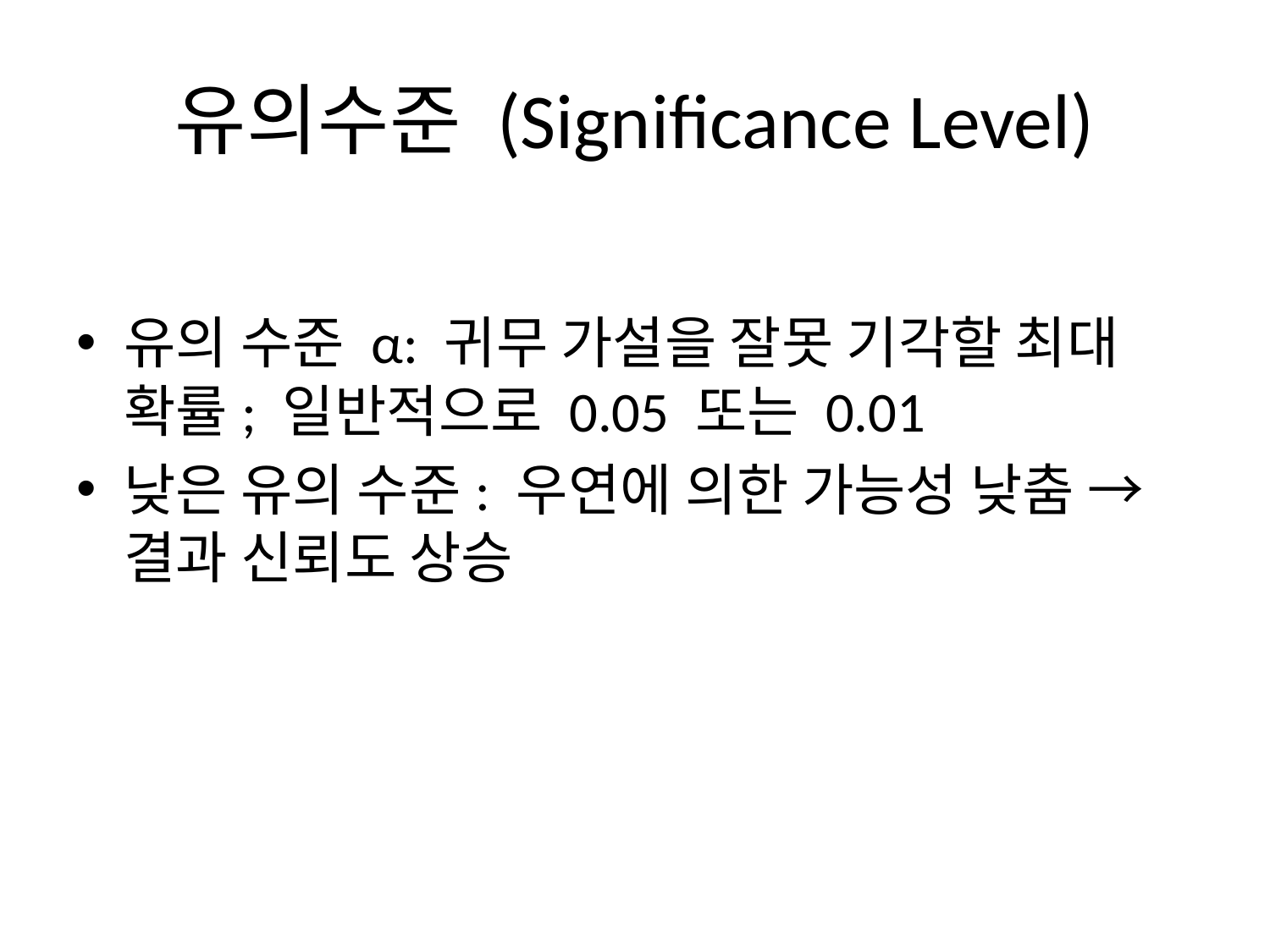

# 유의수준 (Significance Level)

유의 수준 α: 귀무 가설을 잘못 기각할 최대 확률; 일반적으로 0.05 또는 0.01
낮은 유의 수준: 우연에 의한 가능성 낮춤 → 결과 신뢰도 상승